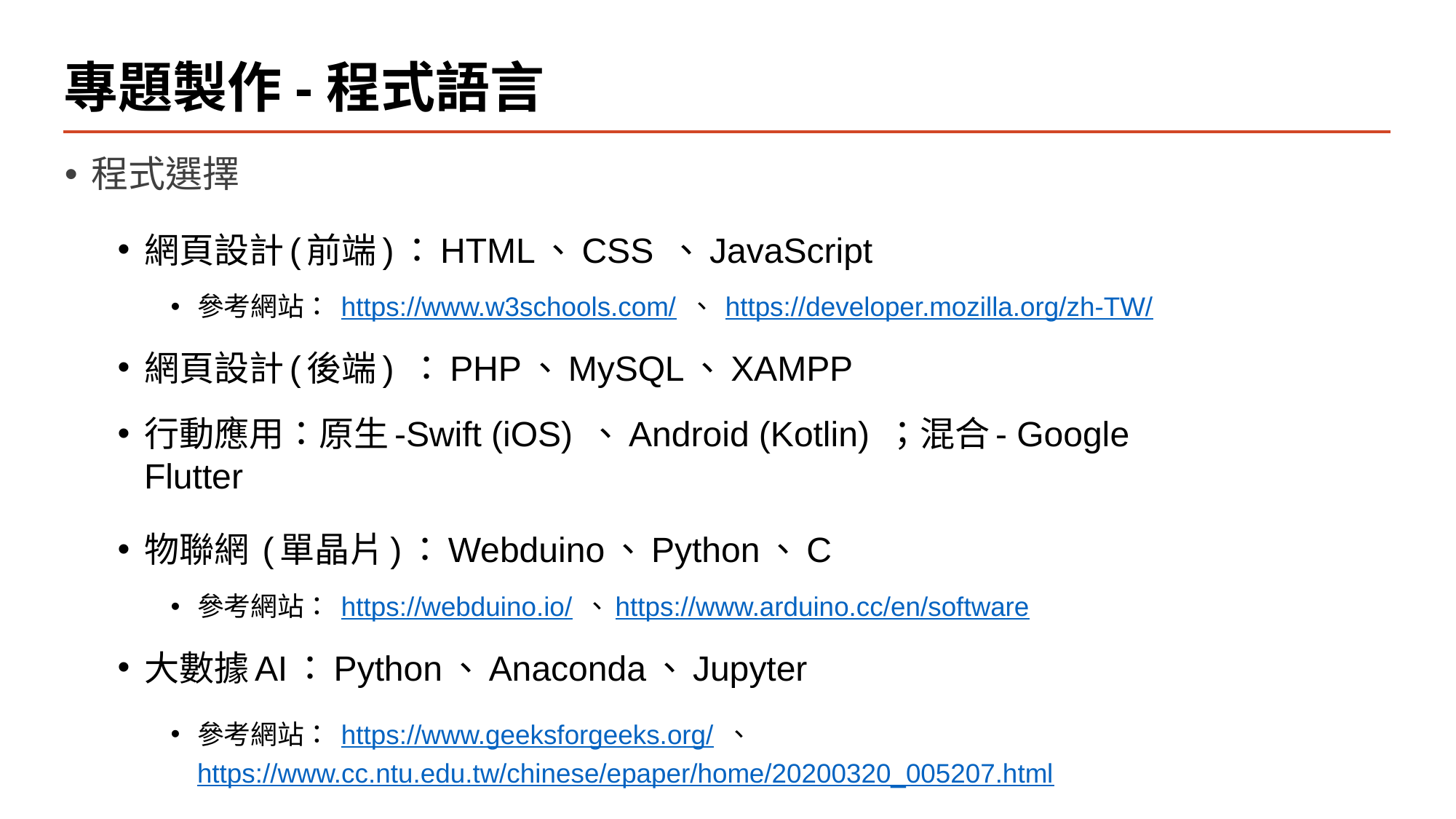

# 專題製作-程式語言
程式選擇
網頁設計(前端)：HTML、CSS 、JavaScript
參考網站： https://www.w3schools.com/ 、 https://developer.mozilla.org/zh-TW/
網頁設計(後端) ：PHP、MySQL、XAMPP
行動應用：原生-Swift (iOS) 、Android (Kotlin) ；混合- Google Flutter
物聯網 (單晶片)：Webduino、Python、C
參考網站： https://webduino.io/ 、https://www.arduino.cc/en/software
大數據AI：Python、Anaconda、Jupyter
參考網站： https://www.geeksforgeeks.org/ 、 https://www.cc.ntu.edu.tw/chinese/epaper/home/20200320_005207.html